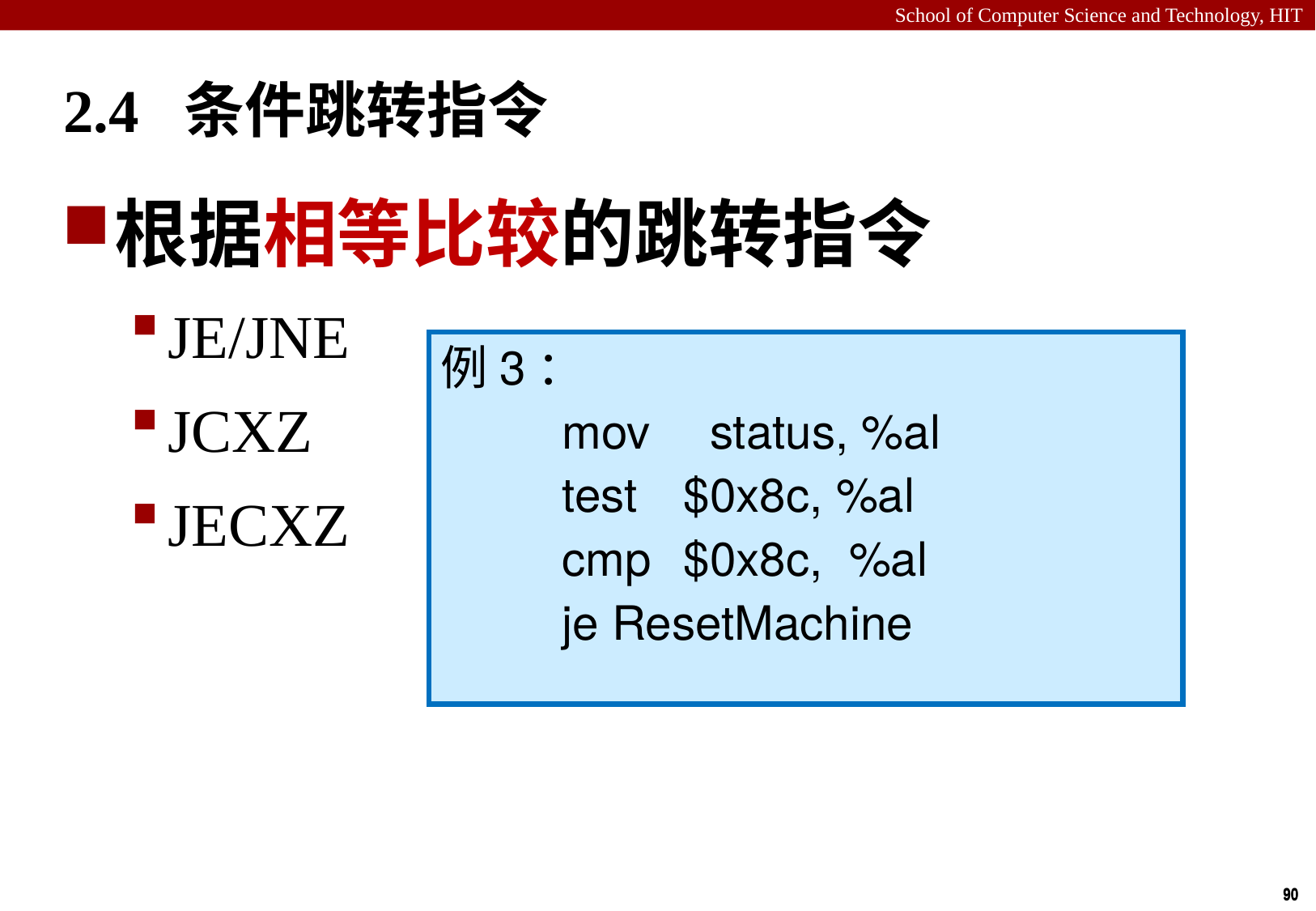

# 2.4  条件跳转指令
根据相等比较的跳转指令
JE/JNE
JCXZ
JECXZ
例3：
	mov	  status, %al
        	test	$0x8c, %al
	cmp	$0x8c,  %al
	je ResetMachine